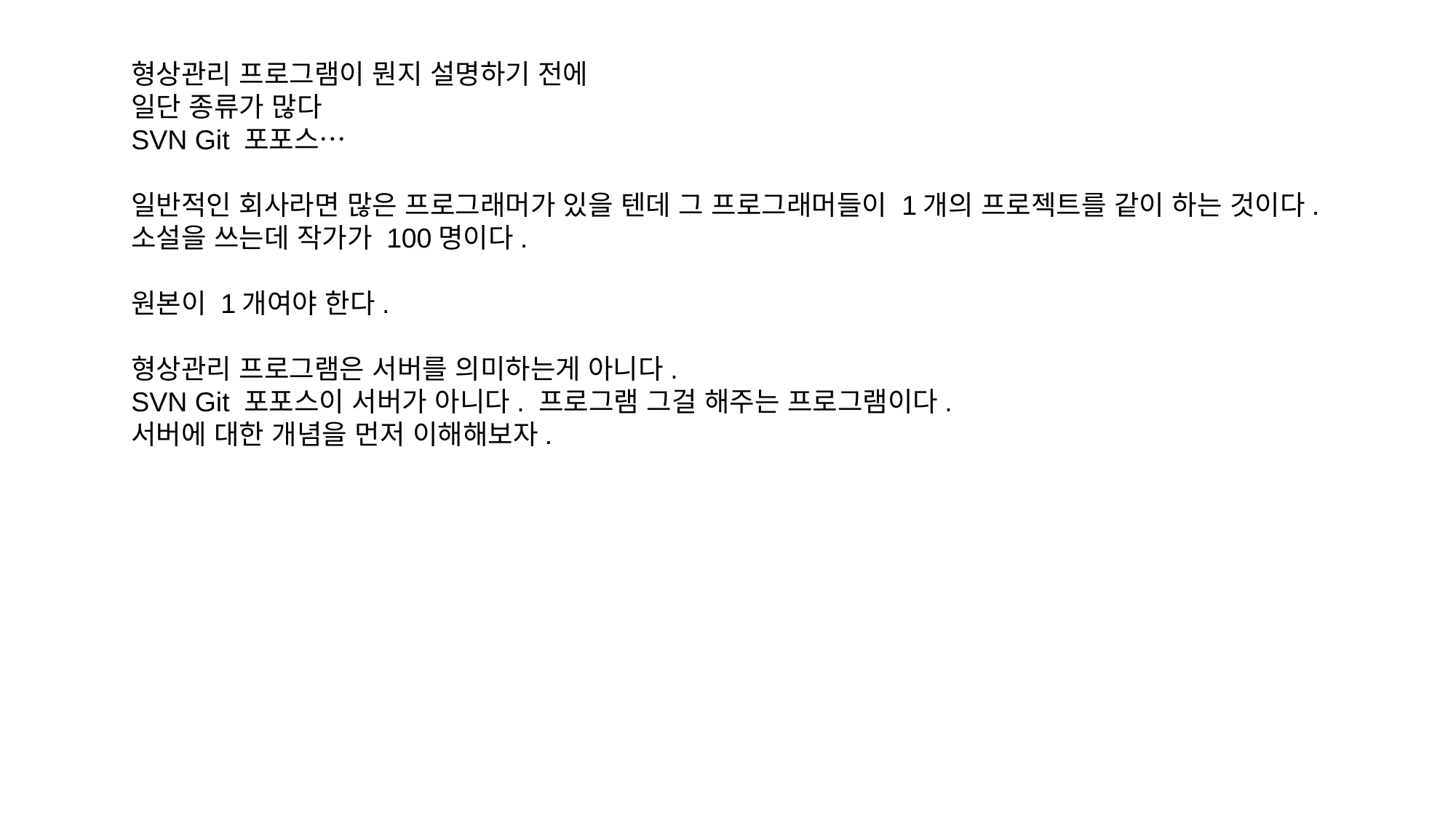

형상관리 프로그램이 뭔지 설명하기 전에
일단 종류가 많다
SVN Git 포포스…

일반적인 회사라면 많은 프로그래머가 있을 텐데 그 프로그래머들이 1개의 프로젝트를 같이 하는 것이다.
소설을 쓰는데 작가가 100명이다.

원본이 1개여야 한다.

형상관리 프로그램은 서버를 의미하는게 아니다.
SVN Git 포포스이 서버가 아니다. 프로그램 그걸 해주는 프로그램이다.
서버에 대한 개념을 먼저 이해해보자.